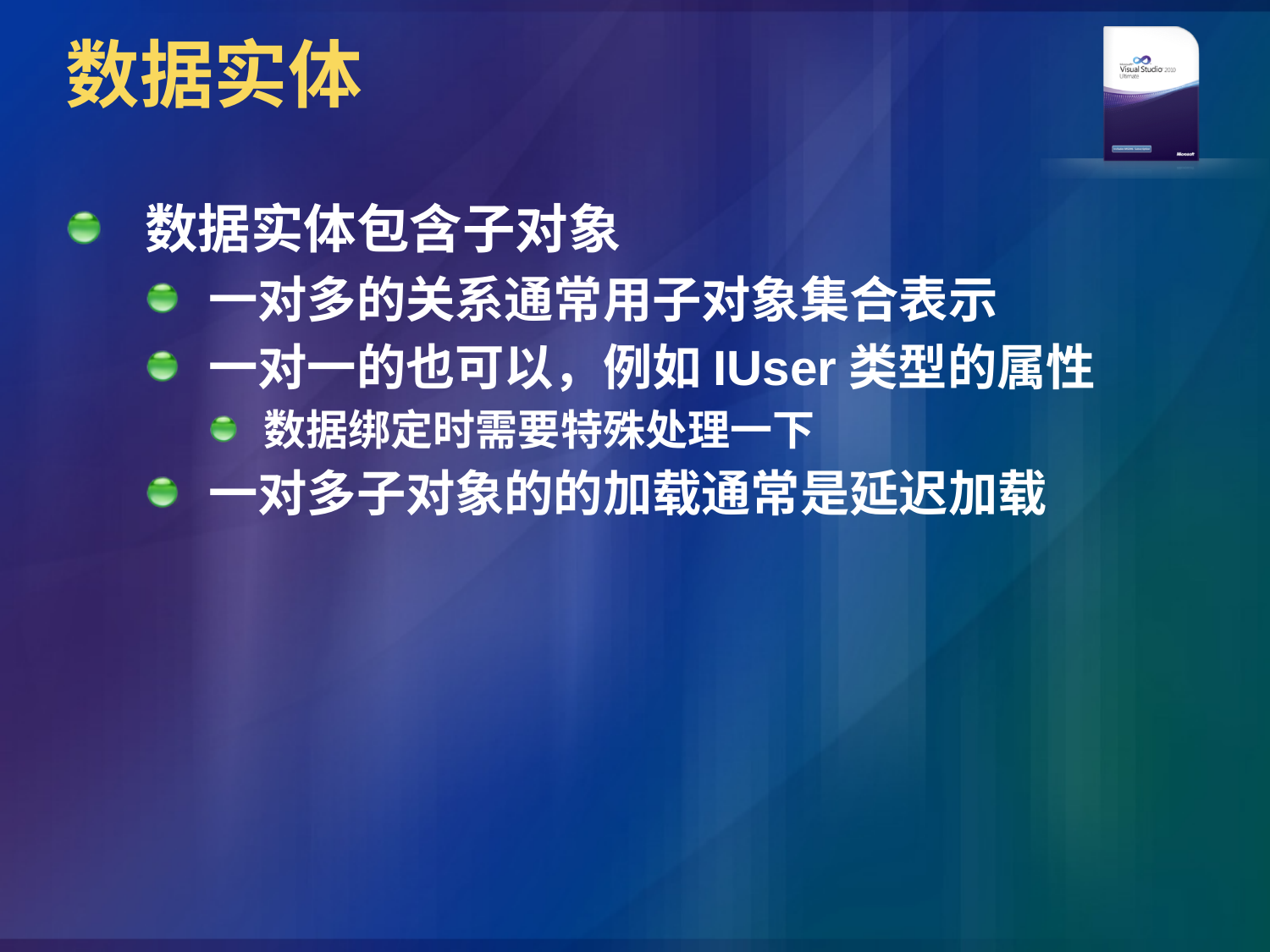

# 数据实体
数据实体包含子对象
一对多的关系通常用子对象集合表示
一对一的也可以，例如IUser类型的属性
数据绑定时需要特殊处理一下
一对多子对象的的加载通常是延迟加载